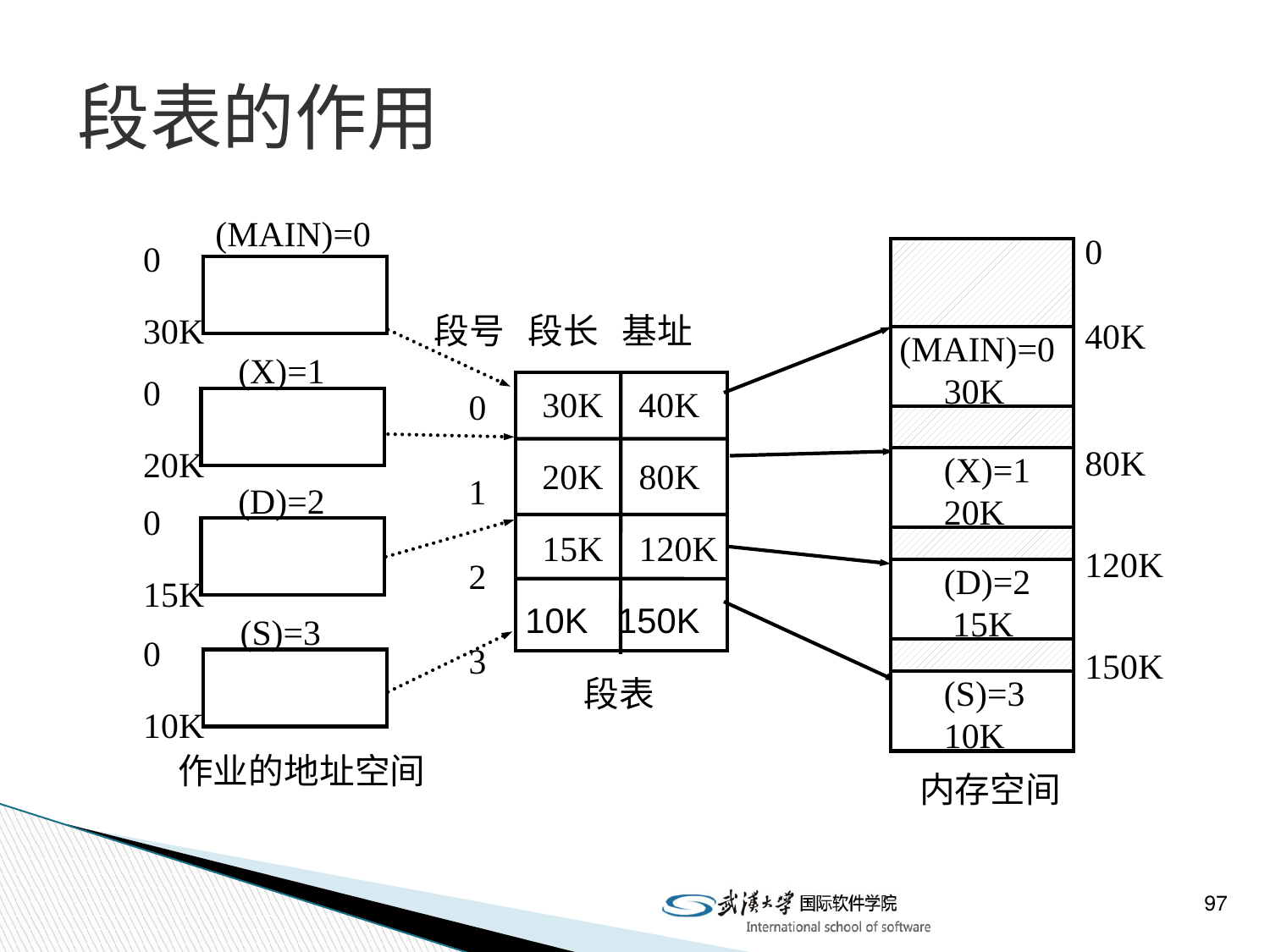

# 段表的作用

(MAIN)=0
0

40K

80K

120K

150K
0

30K

段号   段长   基址
 (MAIN)=0
      30K

(X)=1
0

20K
   30K    40K

   20K    80K

   15K    120K

 10K   150K

0

1

2

3

      (X)=1
      20K

(D)=2
0

15K

      (D)=2
       15K

(S)=3
0

10K

      (S)=3
      10K
段表
作业的地址空间
内存空间